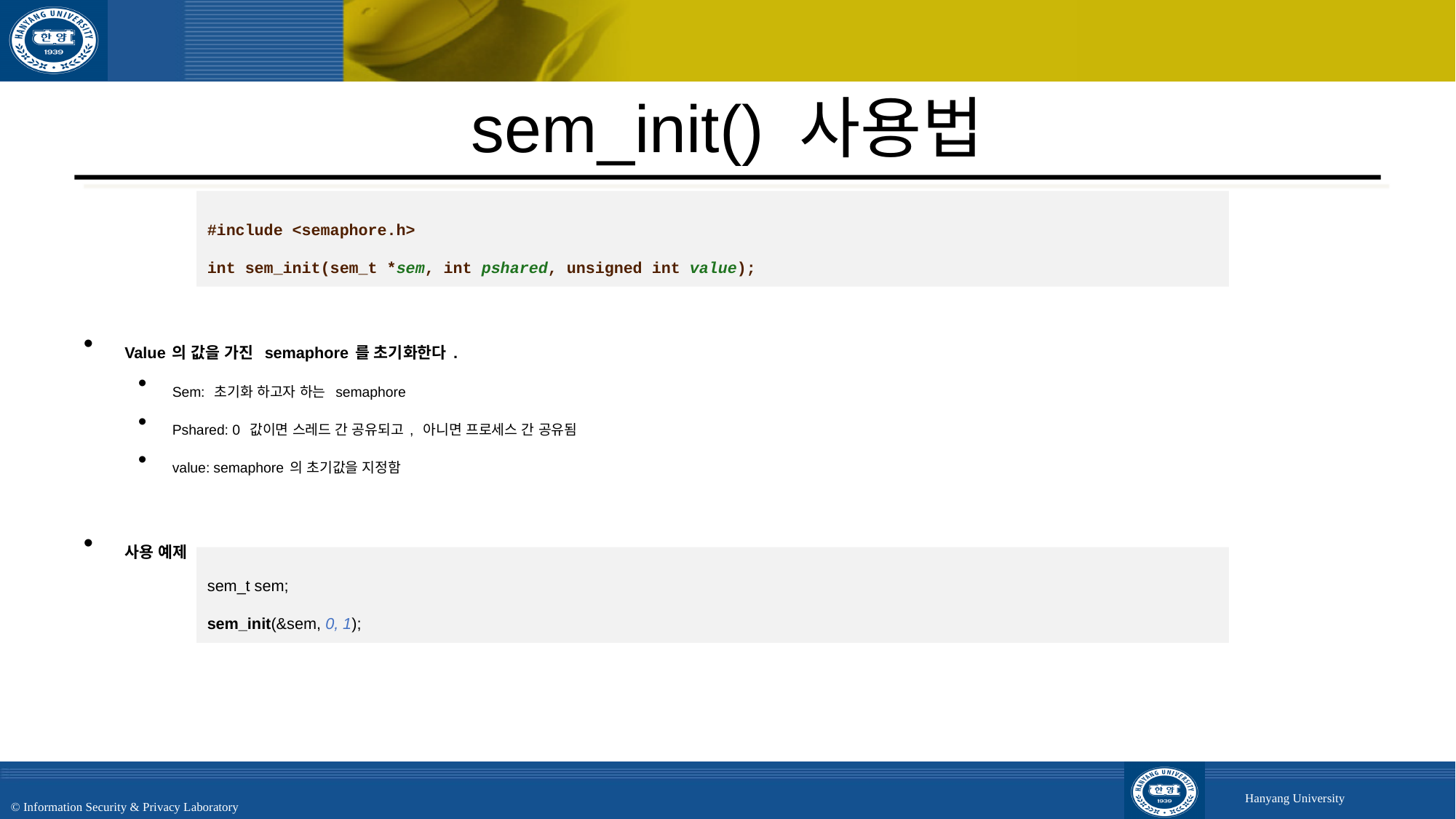

# sem_init() 사용법

Value의 값을 가진 semaphore를 초기화한다.
Sem: 초기화 하고자 하는 semaphore
Pshared: 0 값이면 스레드 간 공유되고, 아니면 프로세스 간 공유됨
value: semaphore의 초기값을 지정함

사용 예제
#include <semaphore.h>
int sem_init(sem_t *sem, int pshared, unsigned int value);
sem_t sem;
sem_init(&sem, 0, 1);